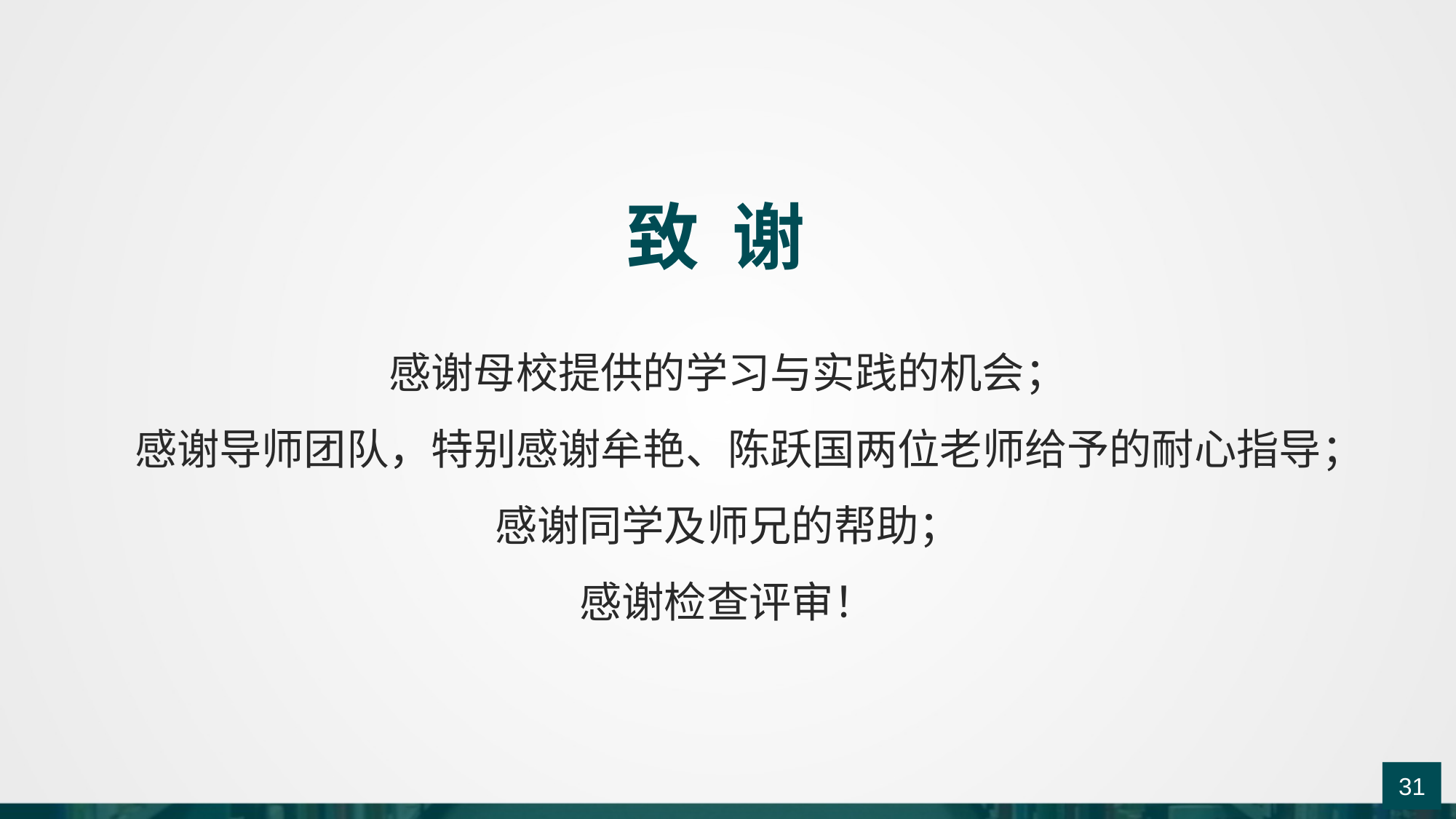

致  谢
感谢母校提供的学习与实践的机会；
感谢导师团队，特别感谢牟艳、陈跃国两位老师给予的耐心指导；
感谢同学及师兄的帮助；
感谢检查评审！